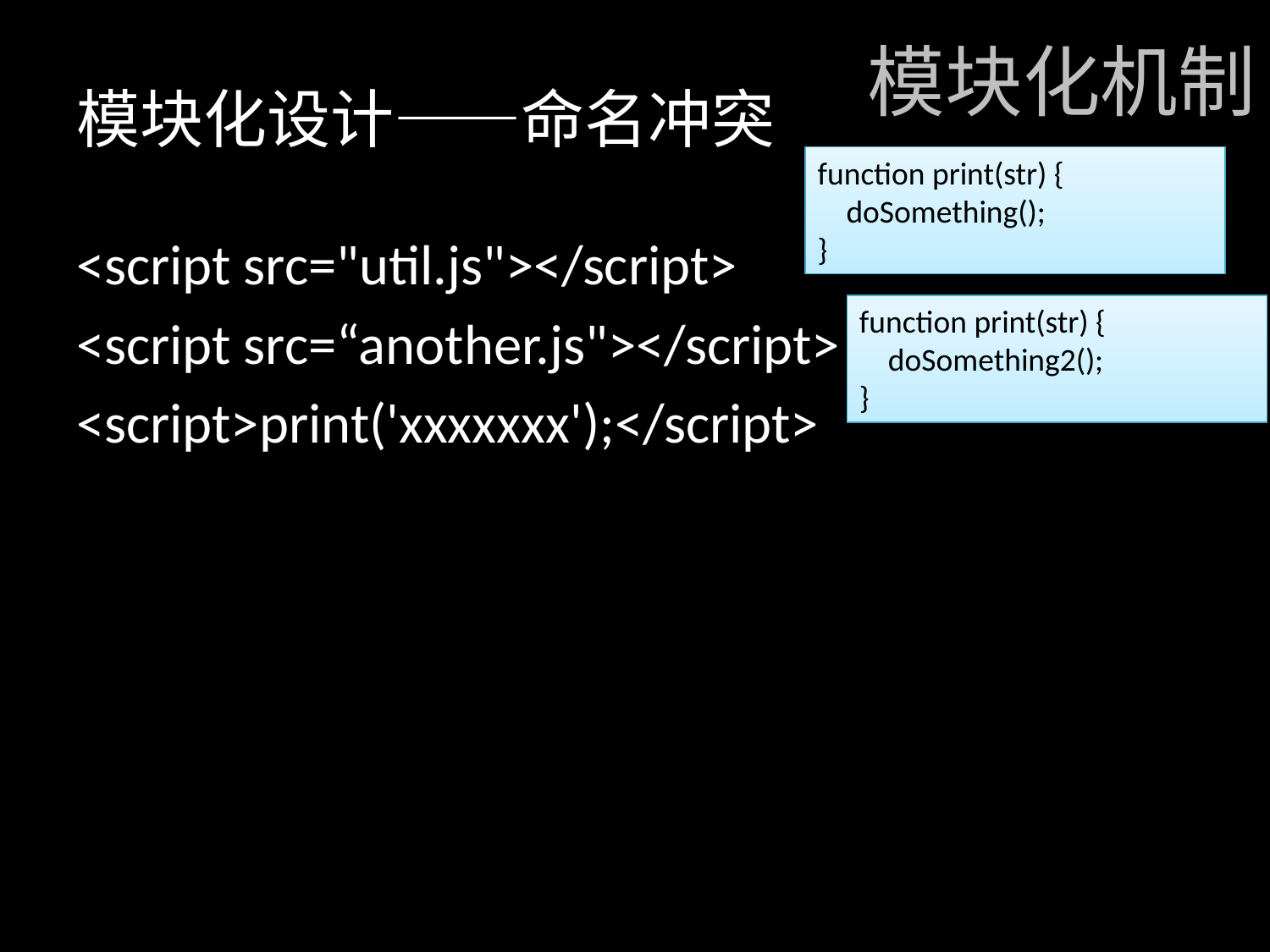

模块化机制
# 模块化设计——命名冲突
function print(str) {
    doSomething();
}
<script src="util.js"></script>
<script src=“another.js"></script>
<script>print('xxxxxxx');</script>
function print(str) {
    doSomething2();
}